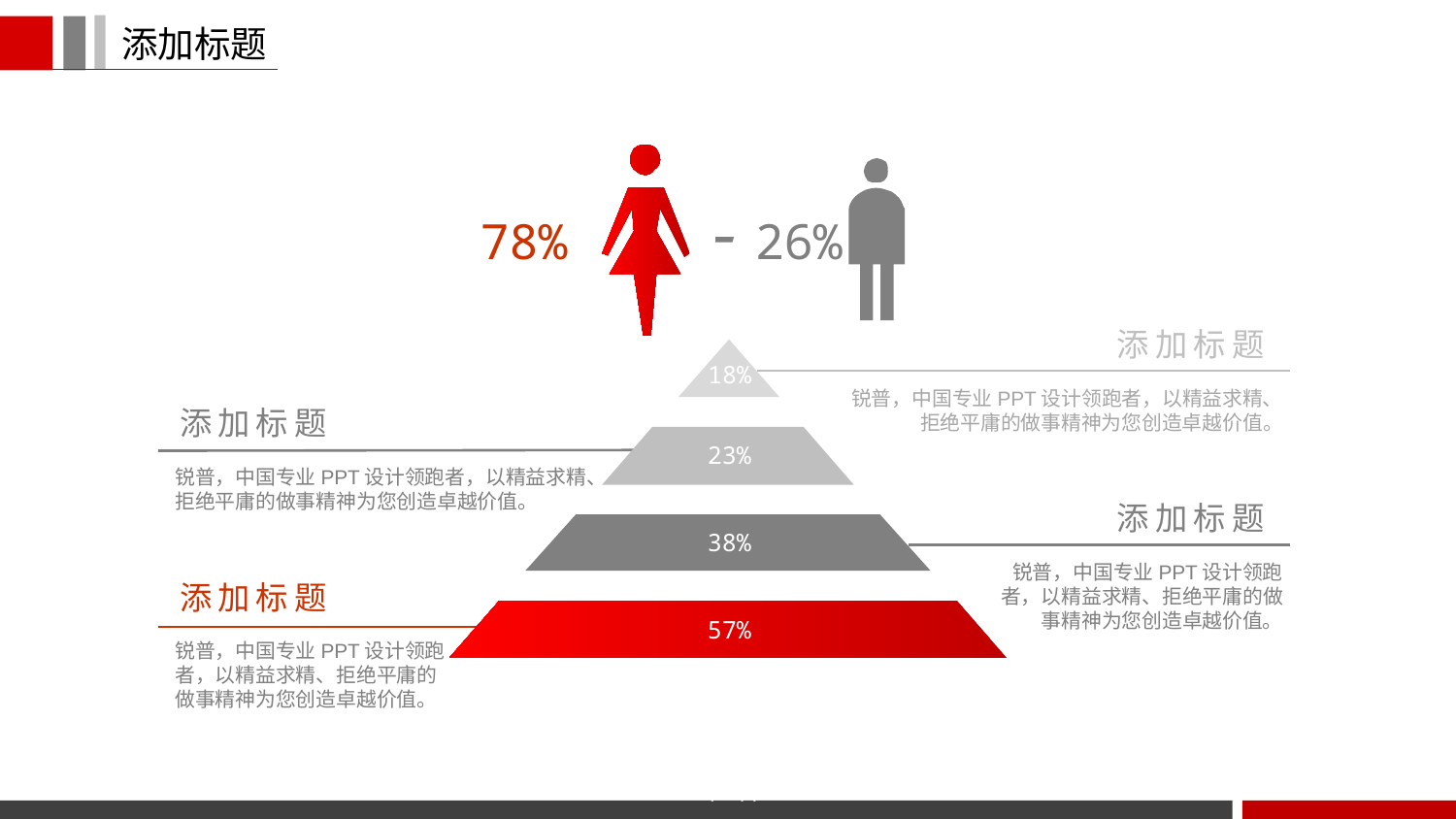

78%
26%

添加标题
锐普，中国专业PPT设计领跑者，以精益求精、拒绝平庸的做事精神为您创造卓越价值。

18%
添加标题
锐普，中国专业PPT设计领跑者，以精益求精、拒绝平庸的做事精神为您创造卓越价值。

23%
添加标题
锐普，中国专业PPT设计领跑者，以精益求精、拒绝平庸的做事精神为您创造卓越价值。

38%
添加标题
锐普，中国专业PPT设计领跑者，以精益求精、拒绝平庸的做事精神为您创造卓越价值。

57%
www.rapidppt.com